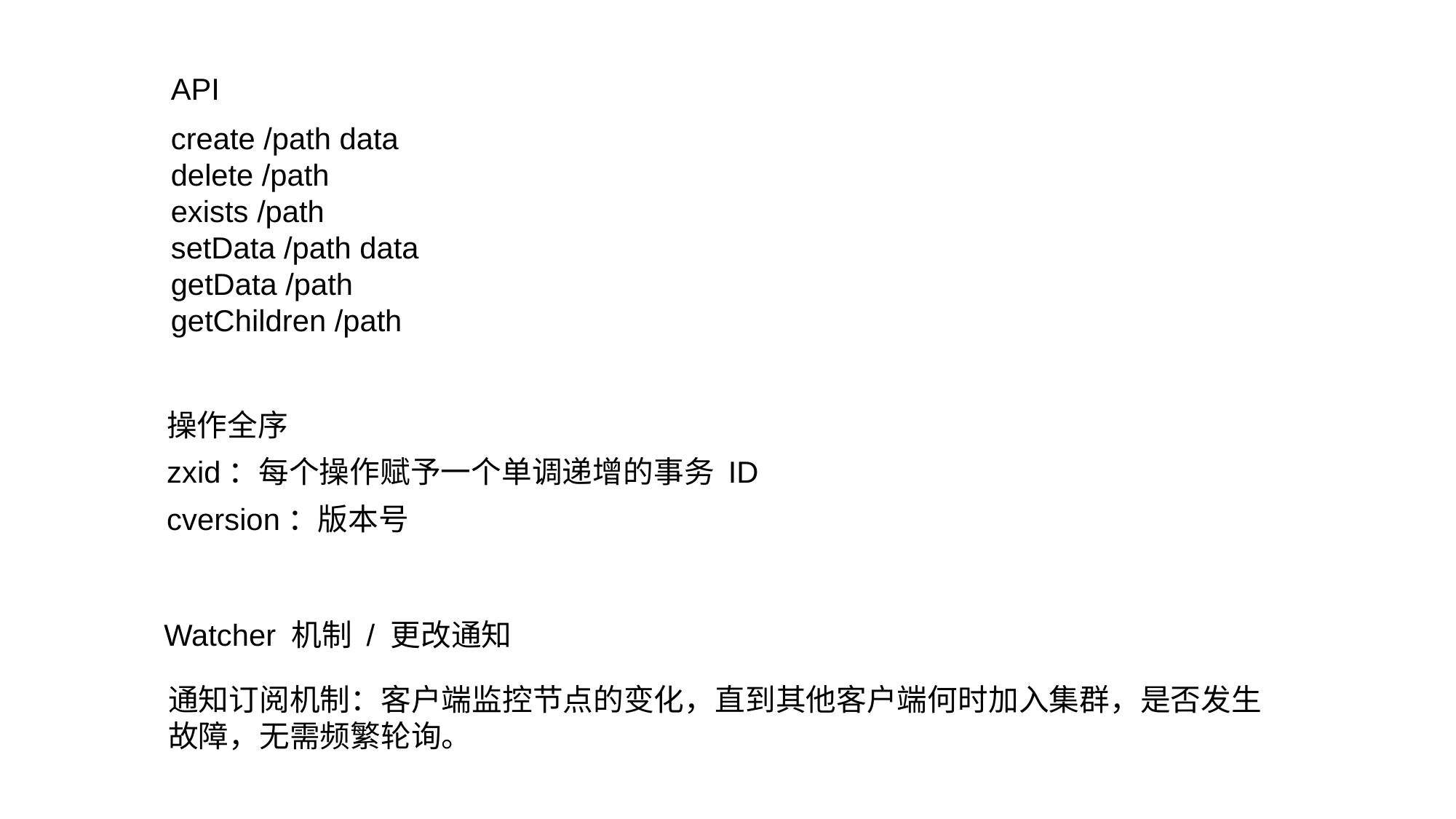

API
create /path data
delete /path
exists /path
setData /path data
getData /path
getChildren /path
操作全序
zxid：每个操作赋予一个单调递增的事务 ID
cversion：版本号
Watcher 机制 / 更改通知
通知订阅机制：客户端监控节点的变化，直到其他客户端何时加入集群，是否发生故障，无需频繁轮询。